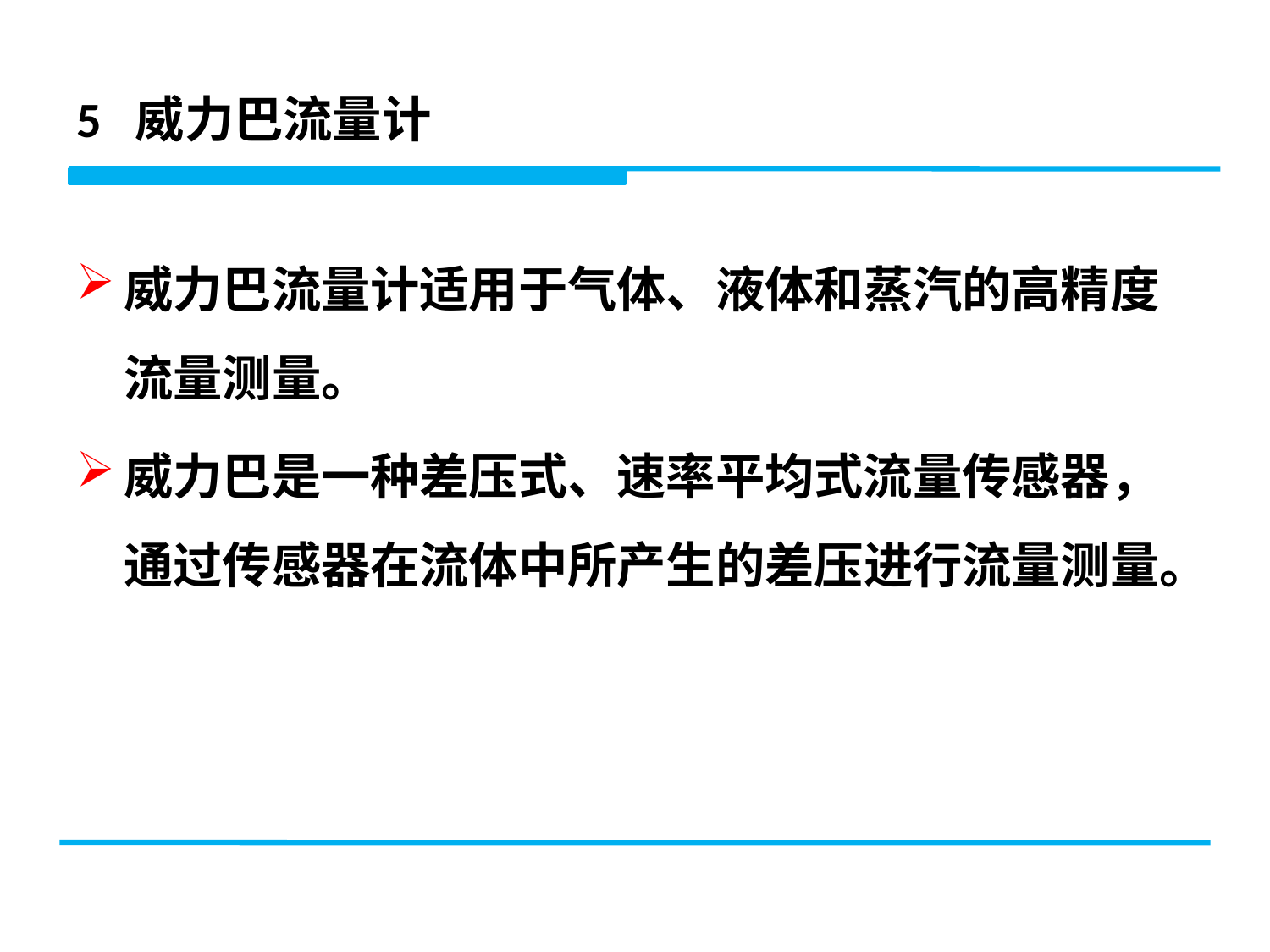

# 5  威力巴流量计
威力巴流量计适用于气体、液体和蒸汽的高精度流量测量。
威力巴是一种差压式、速率平均式流量传感器，通过传感器在流体中所产生的差压进行流量测量。